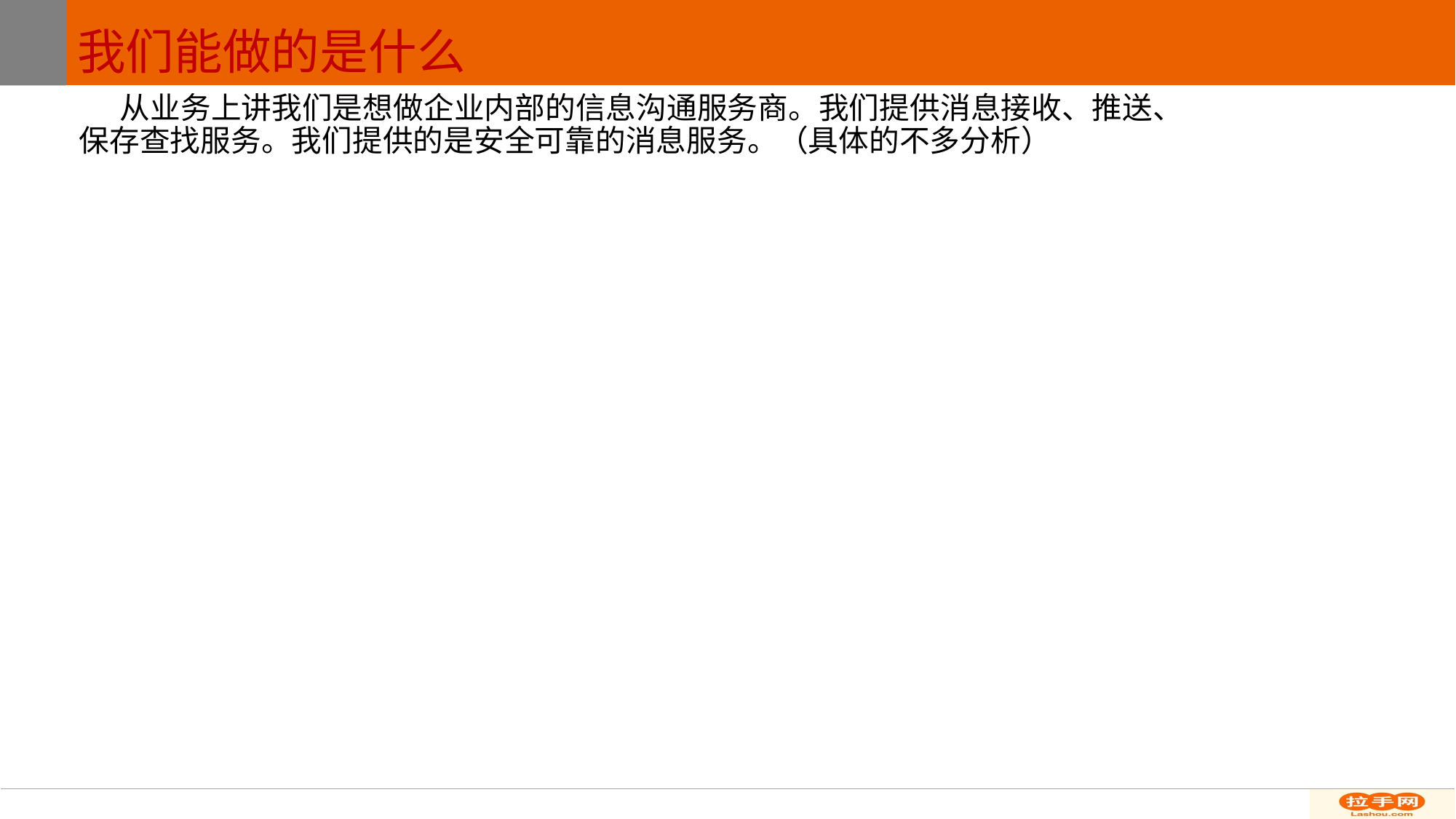

# 我们能做的是什么
     从业务上讲我们是想做企业内部的信息沟通服务商。我们提供消息接收、推送、保存查找服务。我们提供的是安全可靠的消息服务。（具体的不多分析）